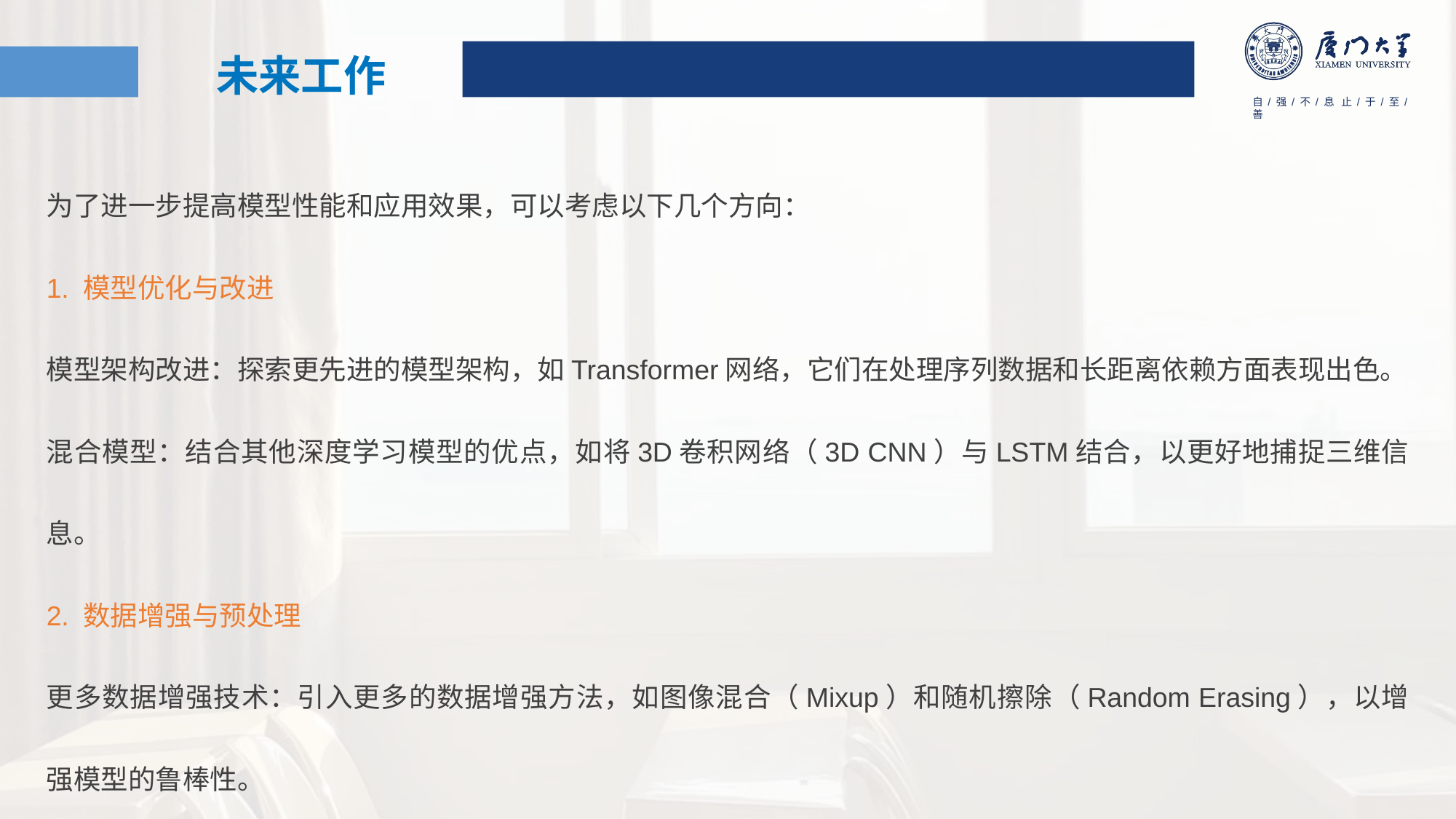

未来工作
为了进一步提高模型性能和应用效果，可以考虑以下几个方向：
1. 模型优化与改进
模型架构改进：探索更先进的模型架构，如Transformer网络，它们在处理序列数据和长距离依赖方面表现出色。
混合模型：结合其他深度学习模型的优点，如将3D卷积网络（3D CNN）与LSTM结合，以更好地捕捉三维信息。
2. 数据增强与预处理
更多数据增强技术：引入更多的数据增强方法，如图像混合（Mixup）和随机擦除（Random Erasing），以增强模型的鲁棒性。